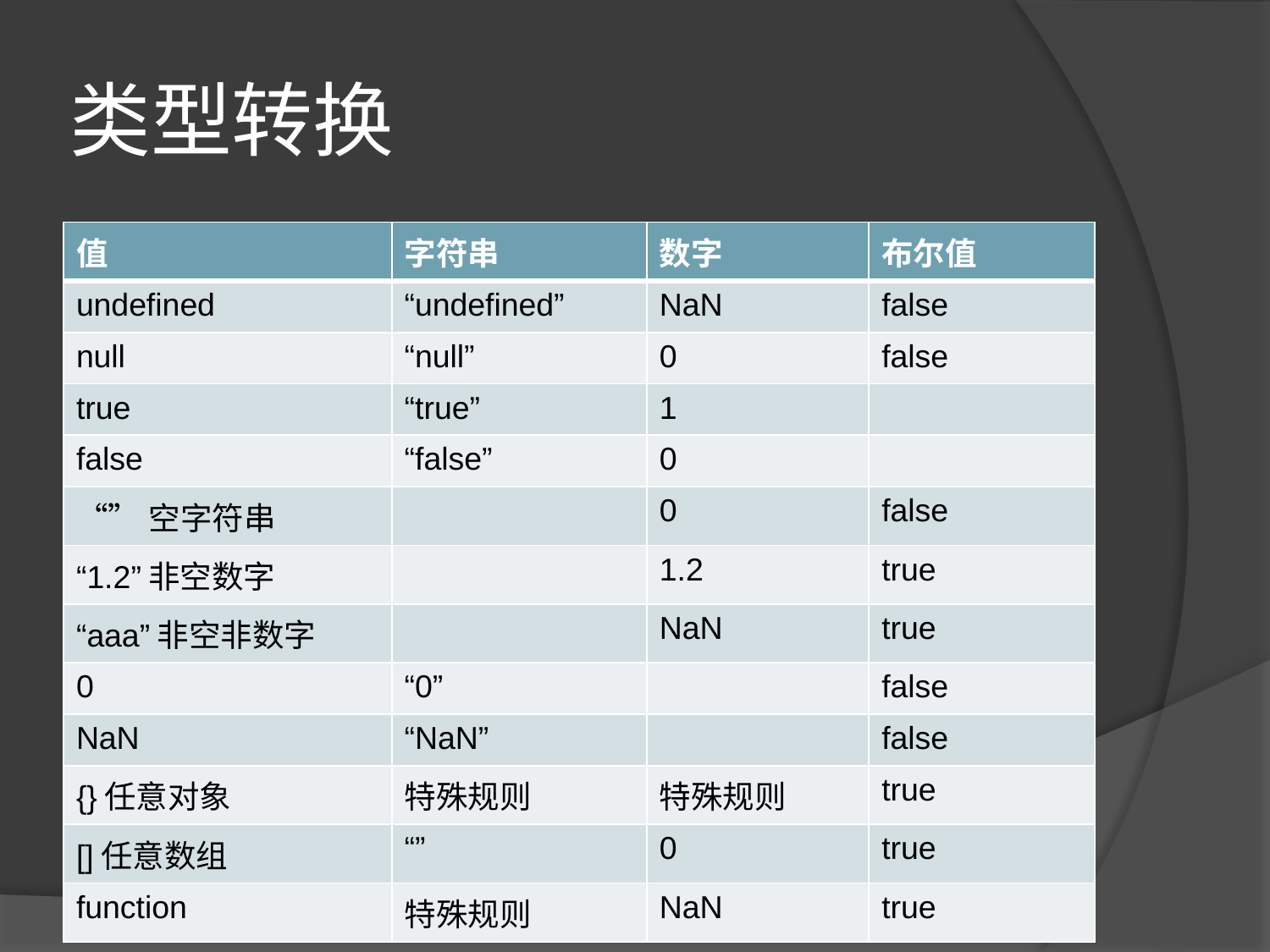

# 类型转换
| 值 | 字符串 | 数字 | 布尔值 |
| --- | --- | --- | --- |
| undefined | “undefined” | NaN | false |
| null | “null” | 0 | false |
| true | “true” | 1 |  |
| false | “false” | 0 |  |
| “”空字符串 |  | 0 | false |
| “1.2”非空数字 |  | 1.2 | true |
| “aaa”非空非数字 |  | NaN | true |
| 0 | “0” |  | false |
| NaN | “NaN” |  | false |
| {}任意对象 | 特殊规则 | 特殊规则 | true |
| []任意数组 | “” | 0 | true |
| function | 特殊规则 | NaN | true |